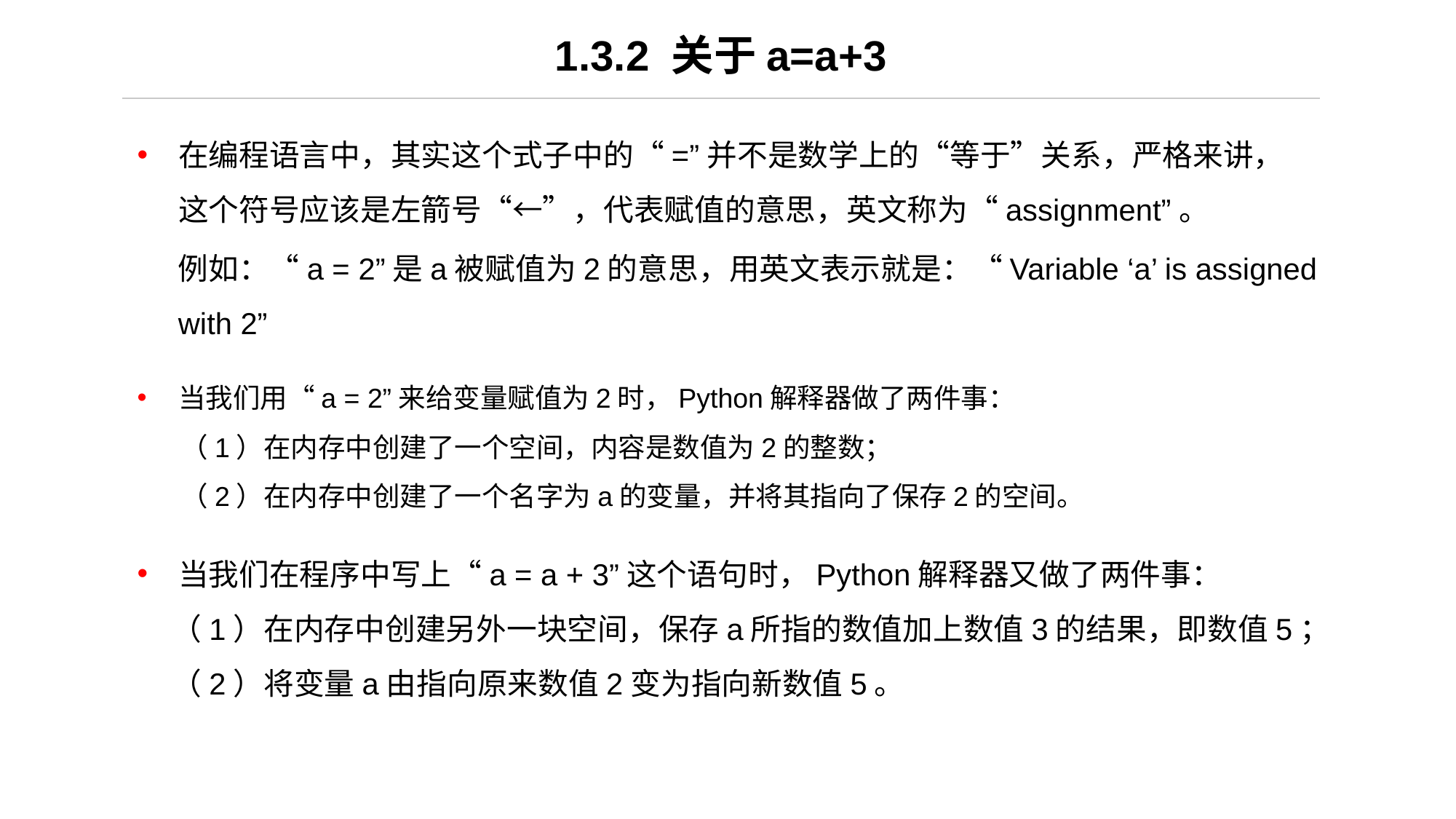

1.3.2 关于a=a+3
在编程语言中，其实这个式子中的“=”并不是数学上的“等于”关系，严格来讲，这个符号应该是左箭号“←”，代表赋值的意思，英文称为“assignment”。
例如：“a = 2”是a被赋值为2的意思，用英文表示就是：“Variable ‘a’ is assigned with 2”
当我们用“a = 2”来给变量赋值为2时，Python解释器做了两件事：
      （1）在内存中创建了一个空间，内容是数值为2的整数；
      （2）在内存中创建了一个名字为a的变量，并将其指向了保存2的空间。
当我们在程序中写上“a = a + 3”这个语句时，Python解释器又做了两件事：
    （1）在内存中创建另外一块空间，保存a所指的数值加上数值3的结果，即数值5；
    （2）将变量a由指向原来数值2变为指向新数值5。